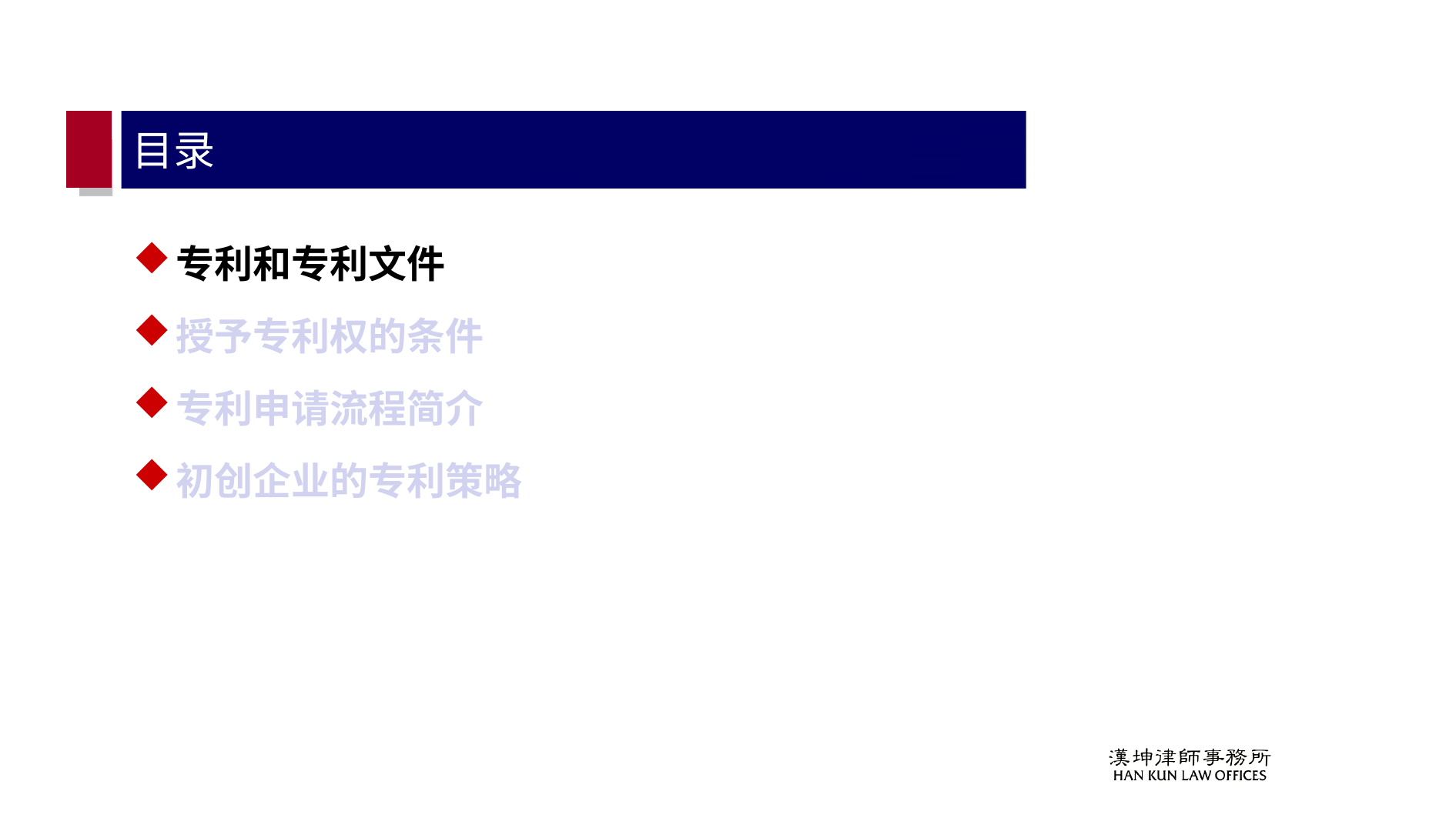

# 目录
专利和专利文件
授予专利权的条件
专利申请流程简介
初创企业的专利策略